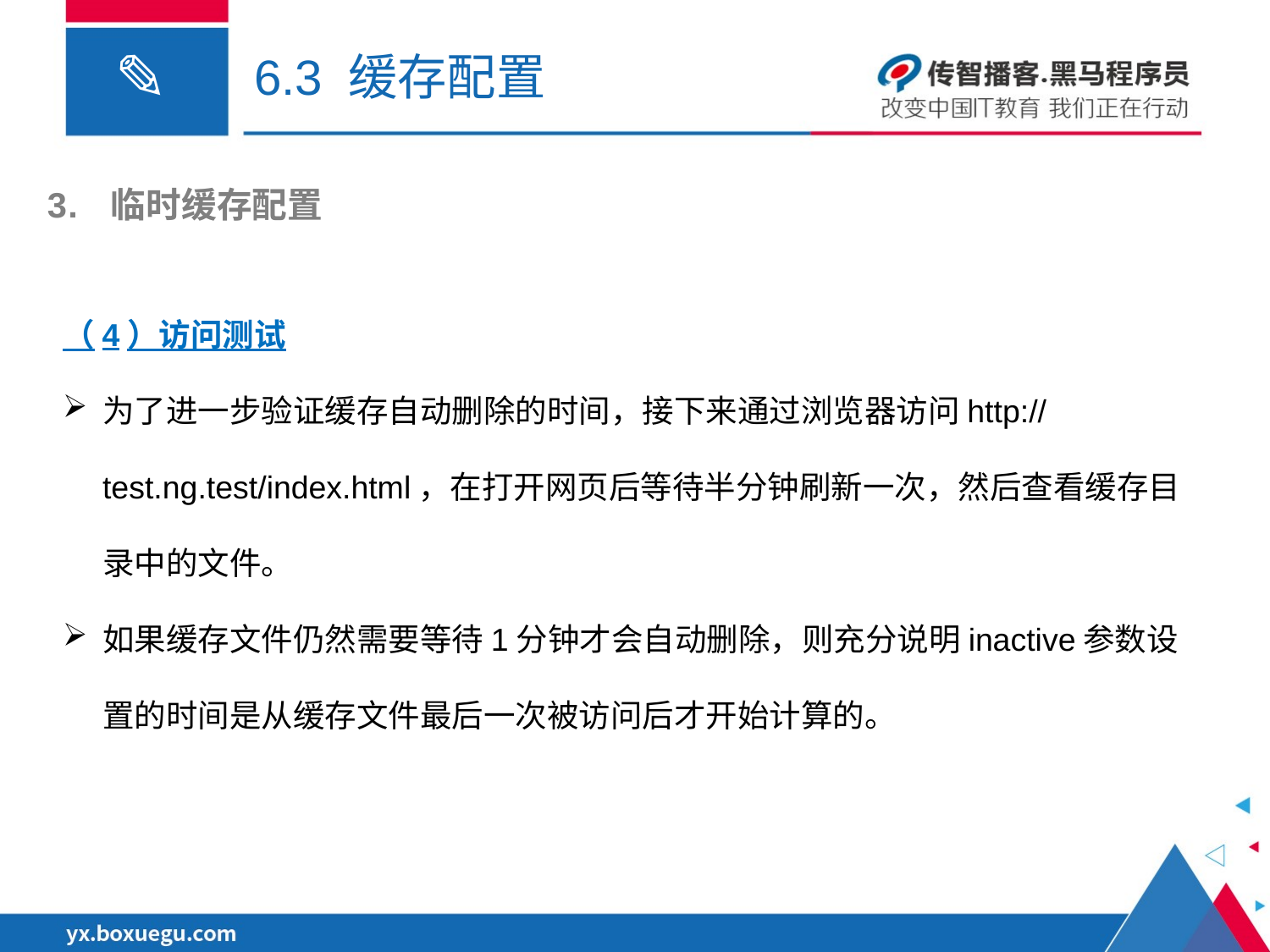

# 6.3 缓存配置
临时缓存配置
（4）访问测试
为了进一步验证缓存自动删除的时间，接下来通过浏览器访问http://test.ng.test/index.html，在打开网页后等待半分钟刷新一次，然后查看缓存目录中的文件。
如果缓存文件仍然需要等待1分钟才会自动删除，则充分说明inactive参数设置的时间是从缓存文件最后一次被访问后才开始计算的。